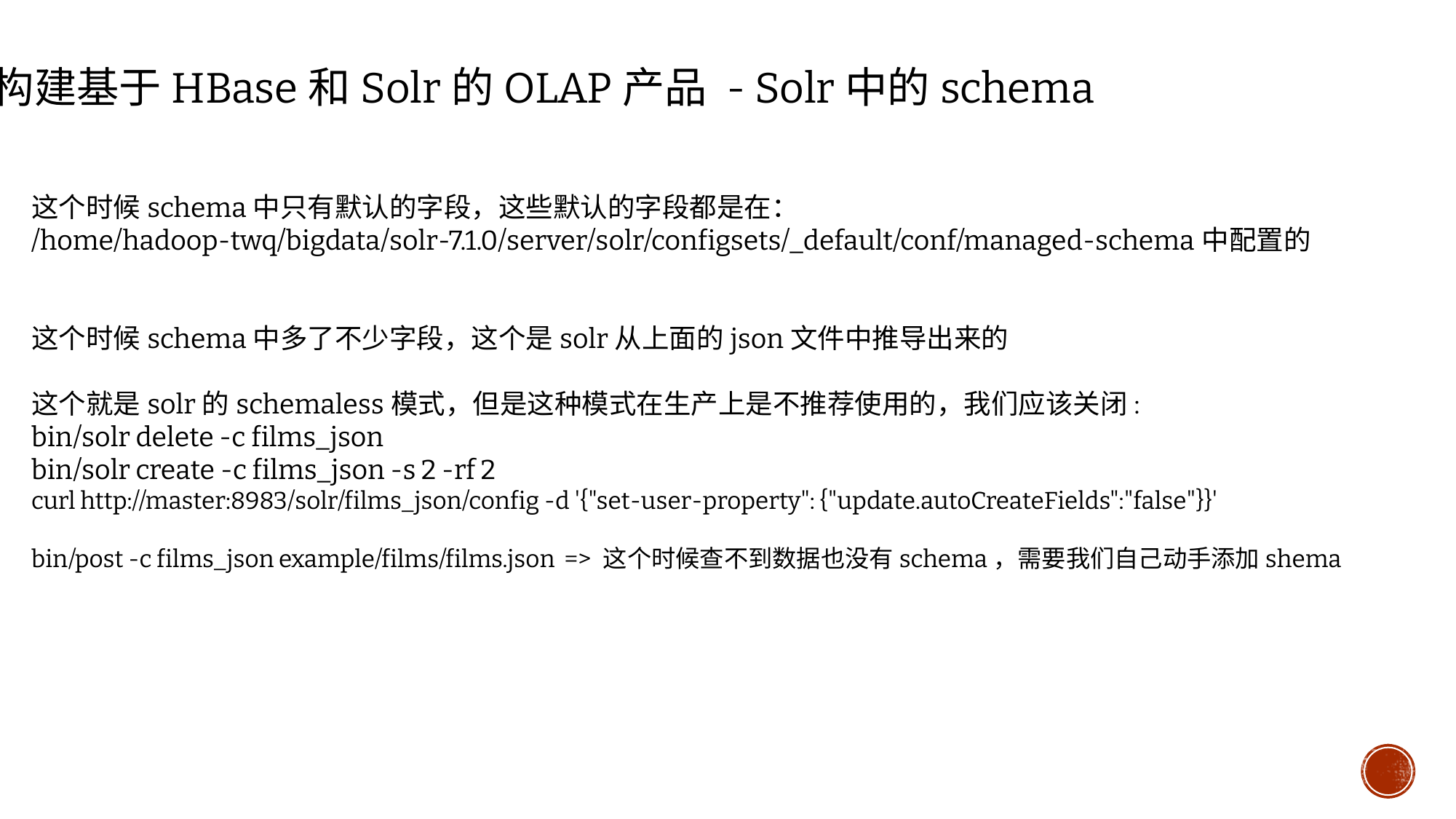

构建基于HBase和Solr的OLAP产品 - Solr中的schema
这个时候schema中只有默认的字段，这些默认的字段都是在：
/home/hadoop-twq/bigdata/solr-7.1.0/server/solr/configsets/_default/conf/managed-schema中配置的

这个时候schema中多了不少字段，这个是solr从上面的json文件中推导出来的

这个就是solr的schemaless模式，但是这种模式在生产上是不推荐使用的，我们应该关闭:
bin/solr delete -c films_json
bin/solr create -c films_json -s 2 -rf 2
curl http://master:8983/solr/films_json/config -d '{"set-user-property": {"update.autoCreateFields":"false"}}'

bin/post -c films_json example/films/films.json  => 这个时候查不到数据也没有schema，需要我们自己动手添加shema